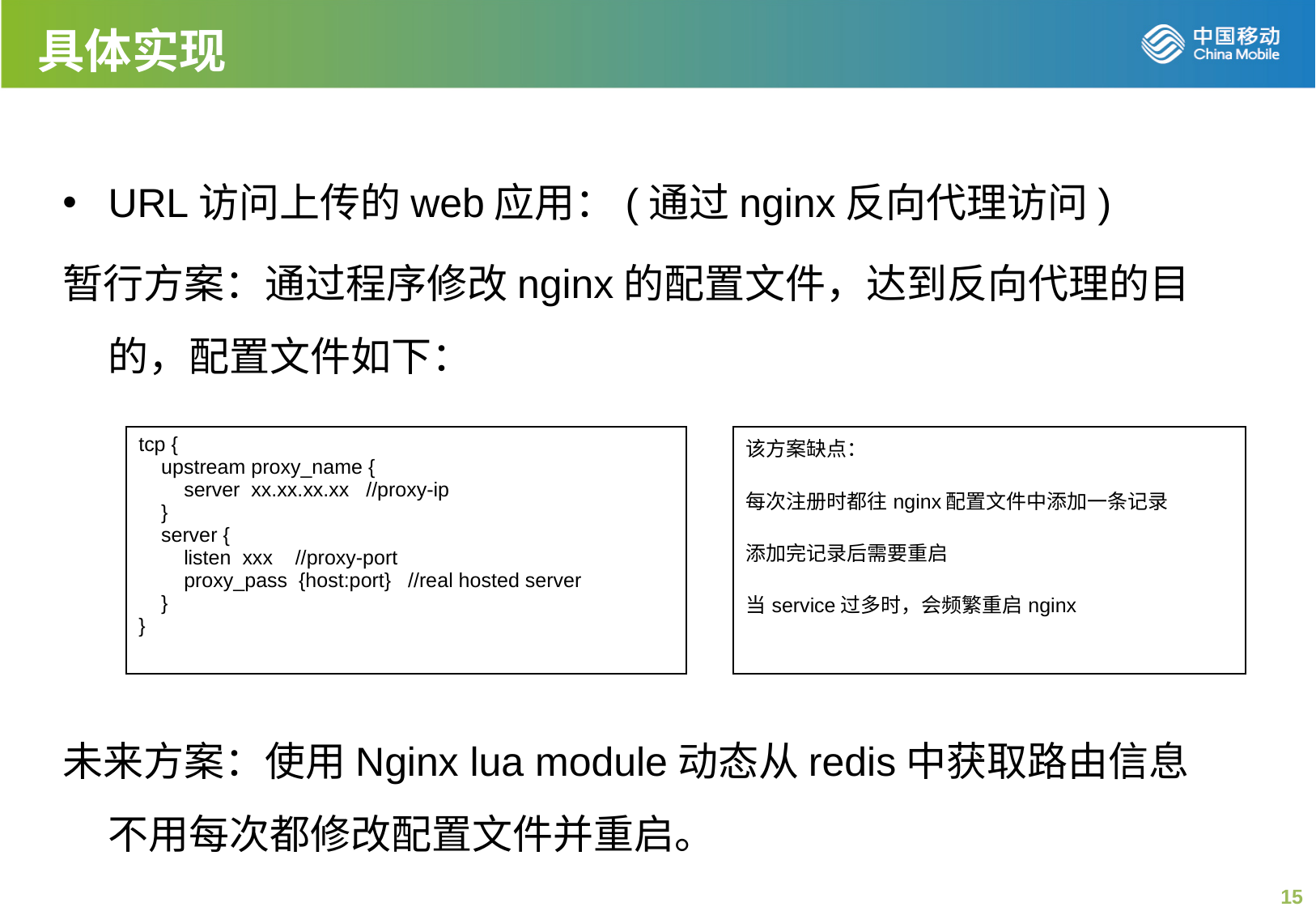

# 具体实现
URL访问上传的web应用：(通过nginx反向代理访问)
暂行方案：通过程序修改nginx的配置文件，达到反向代理的目的，配置文件如下：

未来方案：使用Nginx lua module动态从redis中获取路由信息不用每次都修改配置文件并重启。

| tcp { upstream proxy\_name { server xx.xx.xx.xx //proxy-ip } server { listen xxx //proxy-port proxy\_pass {host:port} //real hosted server } } |
| --- |
| 该方案缺点： 每次注册时都往nginx配置文件中添加一条记录 添加完记录后需要重启 当service过多时，会频繁重启nginx |
| --- |